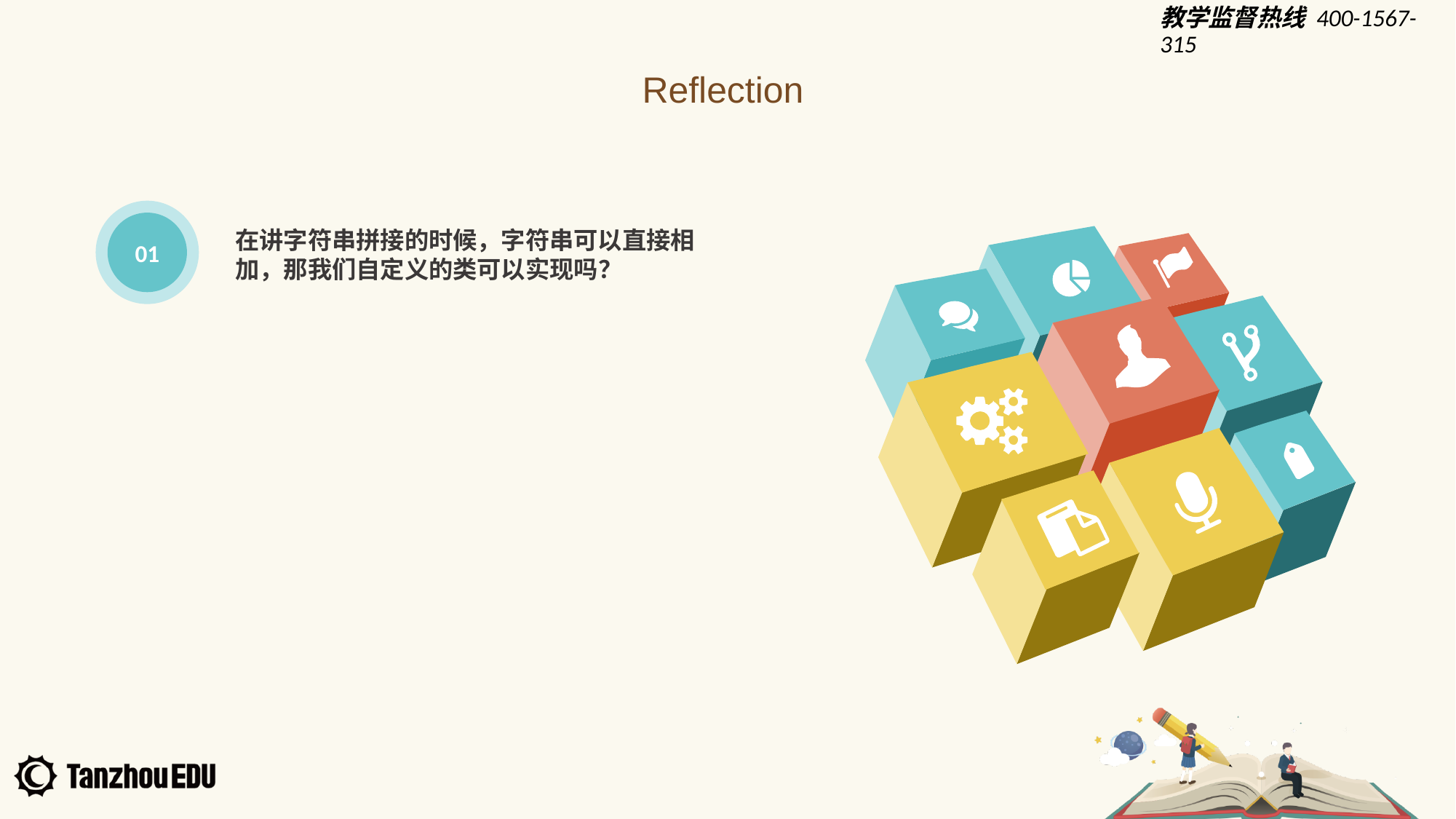

Reflection

01
在讲字符串拼接的时候，字符串可以直接相加，那我们自定义的类可以实现吗？